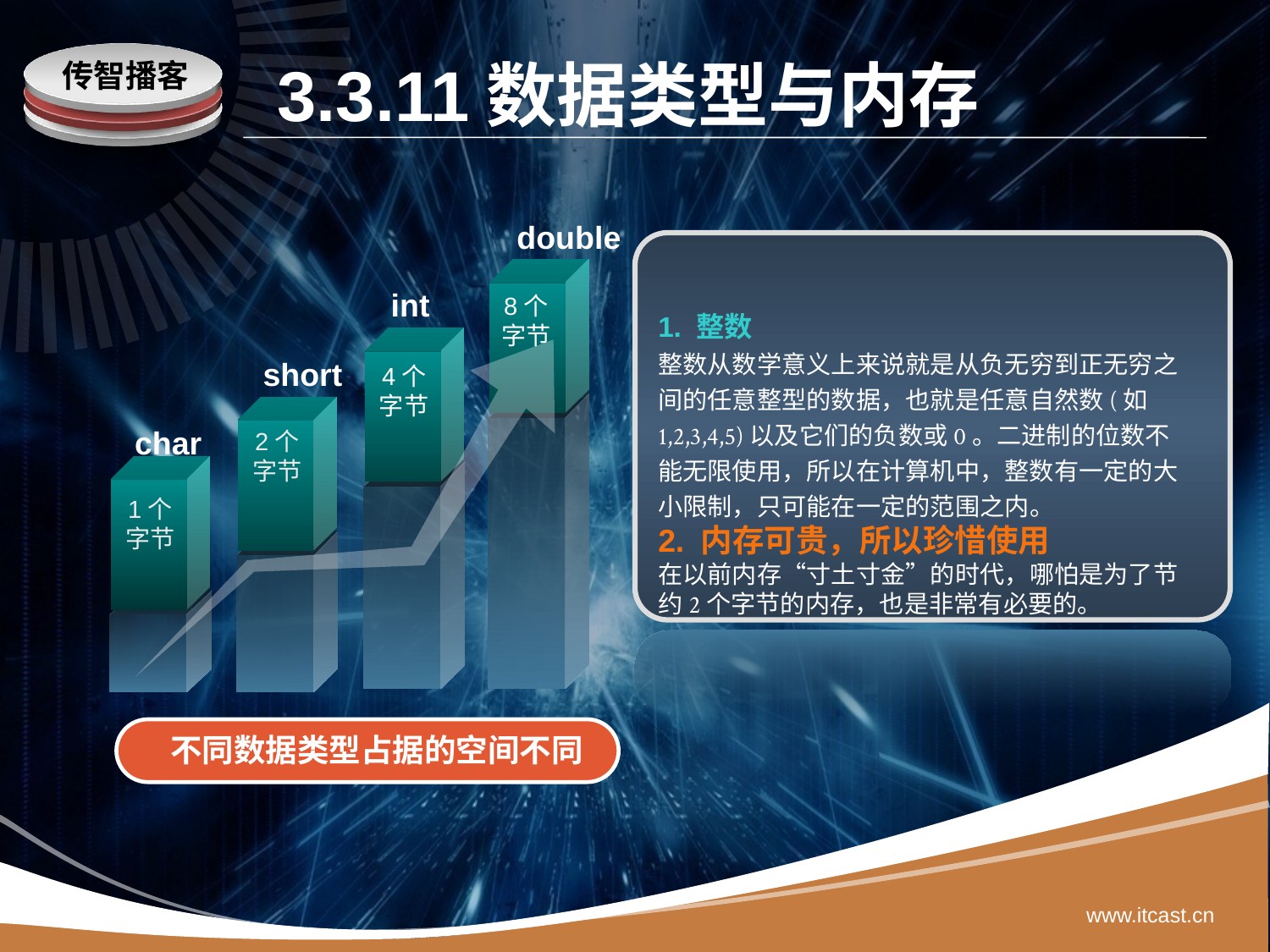

3.3.11数据类型与内存
double

int
8个字节

1. 整数
整数从数学意义上来说就是从负无穷到正无穷之间的任意整型的数据，也就是任意自然数(如1,2,3,4,5)以及它们的负数或0。二进制的位数不能无限使用，所以在计算机中，整数有一定的大小限制，只可能在一定的范围之内。
2. 内存可贵，所以珍惜使用
在以前内存“寸土寸金”的时代，哪怕是为了节约2个字节的内存，也是非常有必要的。

short
4个字节

char
2个字节

1个字节

不同数据类型占据的空间不同
www.itcast.cn